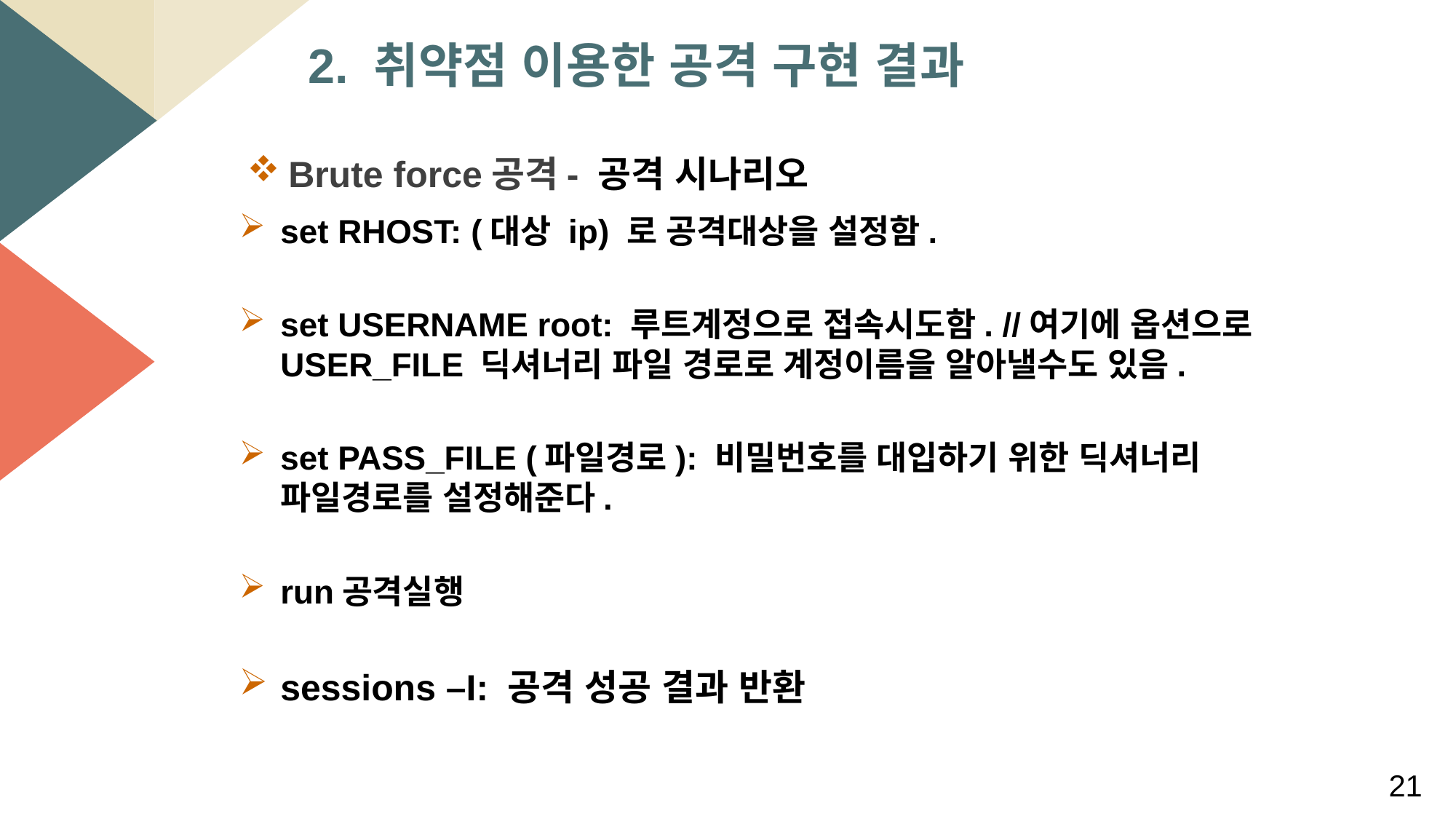

2. 취약점 이용한 공격 구현 결과
Brute force공격- 공격 시나리오
set RHOST: (대상 ip) 로 공격대상을 설정함.

set USERNAME root: 루트계정으로 접속시도함. //여기에 옵션으로 USER_FILE 딕셔너리 파일 경로로 계정이름을 알아낼수도 있음.

set PASS_FILE (파일경로): 비밀번호를 대입하기 위한 딕셔너리 파일경로를 설정해준다.

run공격실행

sessions –I: 공격 성공 결과 반환

21